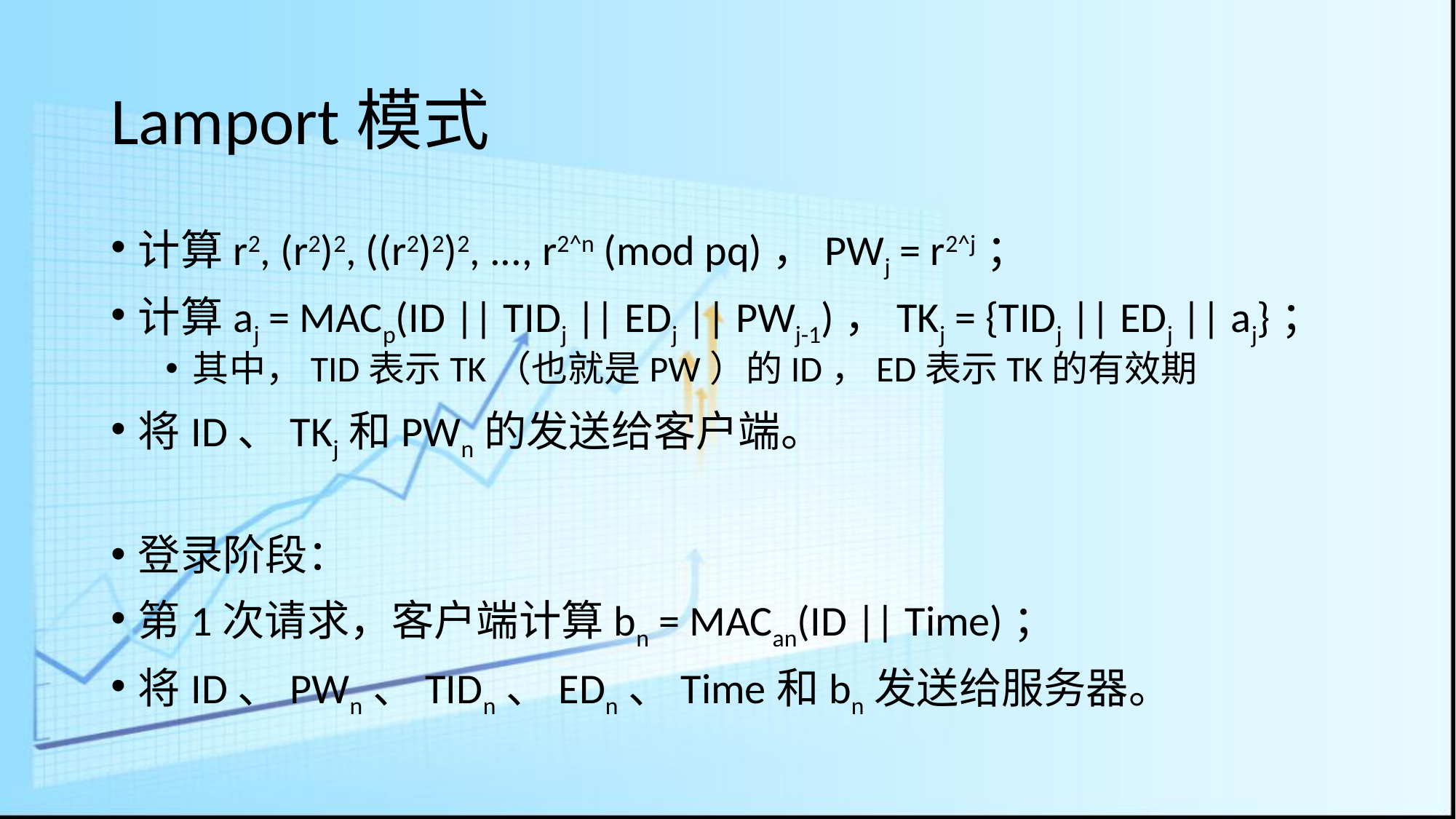

# Lamport模式
计算r2, (r2)2, ((r2)2)2, ..., r2^n (mod pq)，PWj = r2^j；
计算aj = MACp(ID || TIDj || EDj || PWj-1)，TKj = {TIDj || EDj || aj}；
其中，TID表示TK（也就是PW）的ID，ED表示TK的有效期
将ID、TKj和PWn的发送给客户端。

登录阶段：
第1次请求，客户端计算bn = MACan(ID || Time)；
将ID、PWn、TIDn、EDn、Time和bn发送给服务器。